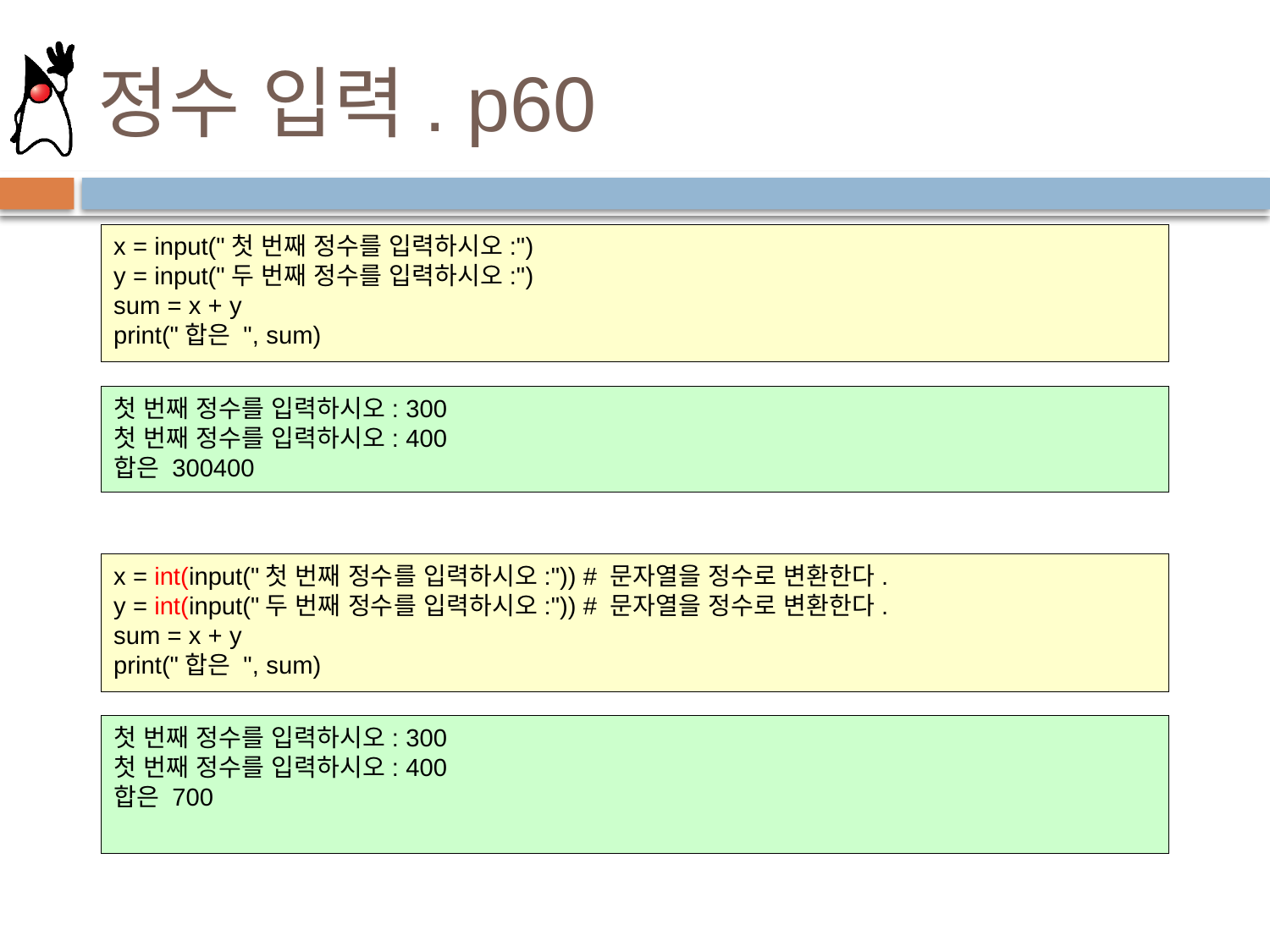

# 정수 입력. p60
x = input("첫 번째 정수를 입력하시오:")
y = input("두 번째 정수를 입력하시오:")
sum = x + y
print("합은 ", sum)
첫 번째 정수를 입력하시오: 300
첫 번째 정수를 입력하시오: 400
합은 300400
x = int(input("첫 번째 정수를 입력하시오:")) # 문자열을 정수로 변환한다.
y = int(input("두 번째 정수를 입력하시오:")) # 문자열을 정수로 변환한다.
sum = x + y
print("합은 ", sum)
첫 번째 정수를 입력하시오: 300
첫 번째 정수를 입력하시오: 400
합은 700